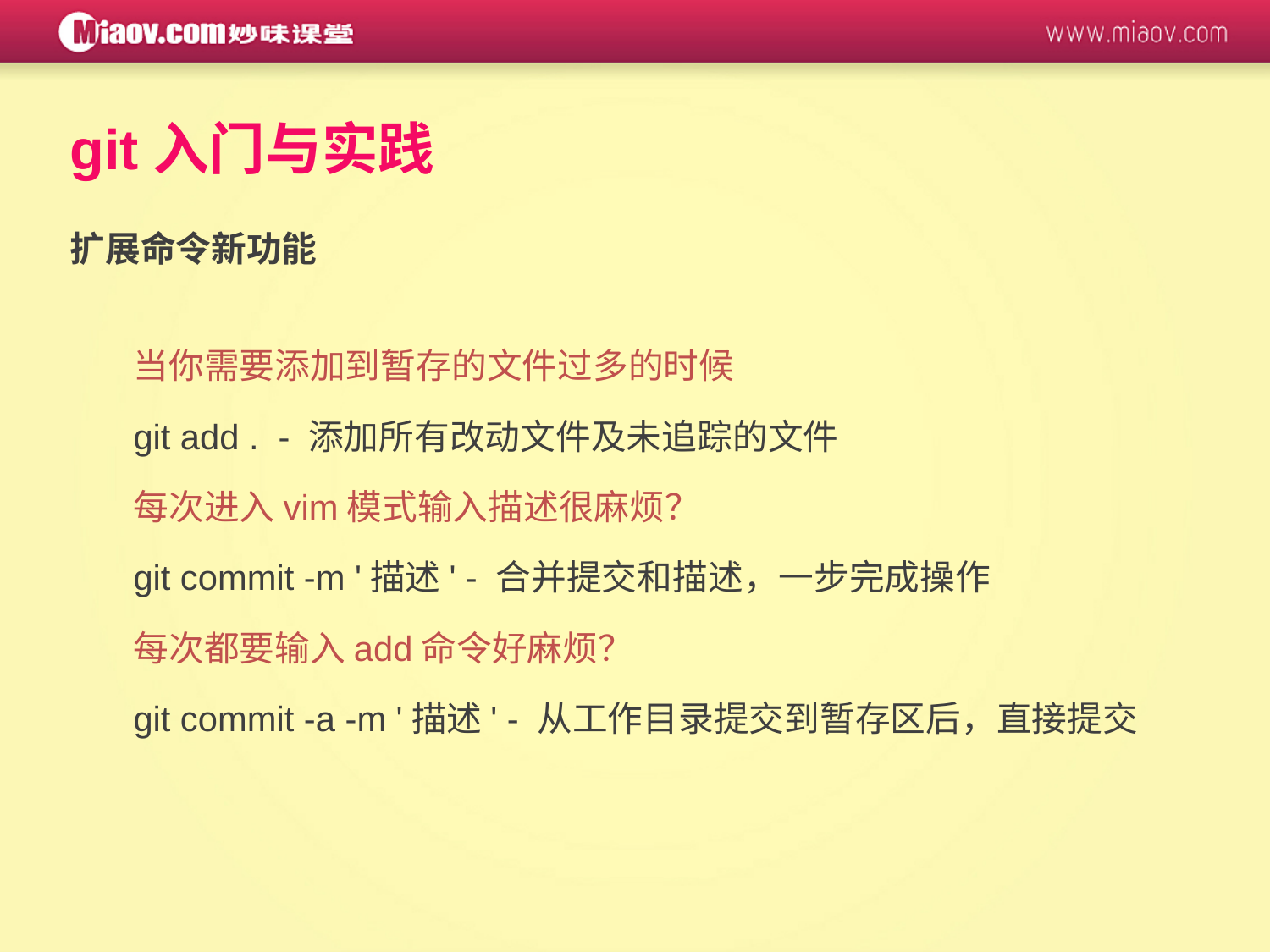

git入门与实践

扩展命令新功能

当你需要添加到暂存的文件过多的时候
git add .  - 添加所有改动文件及未追踪的文件
每次进入vim模式输入描述很麻烦？
git commit -m '描述' - 合并提交和描述，一步完成操作
每次都要输入add命令好麻烦？
git commit -a -m '描述' - 从工作目录提交到暂存区后，直接提交